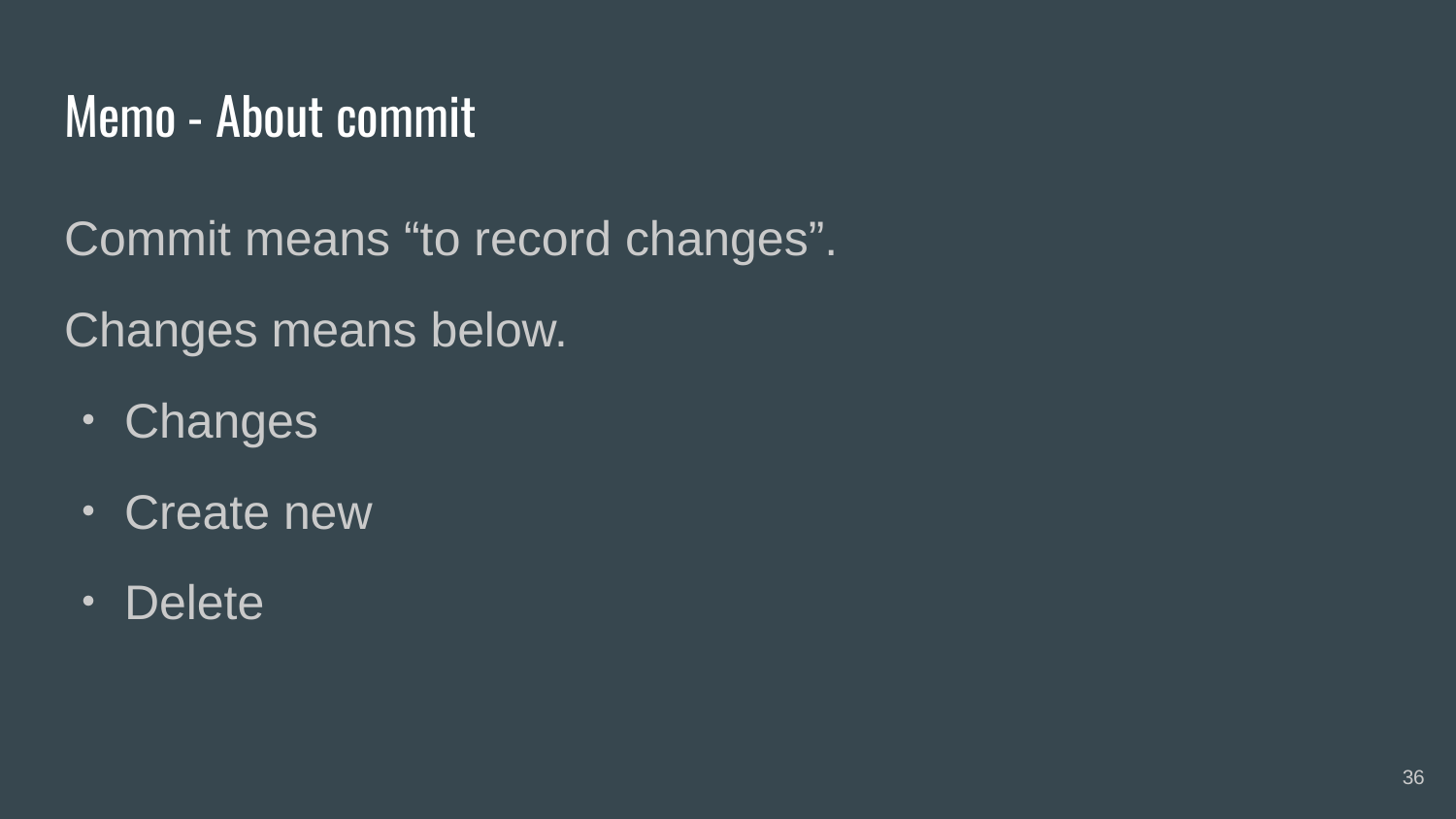

# Memo - About commit
Commit means “to record changes”.
Changes means below.
・Changes
・Create new
・Delete
36